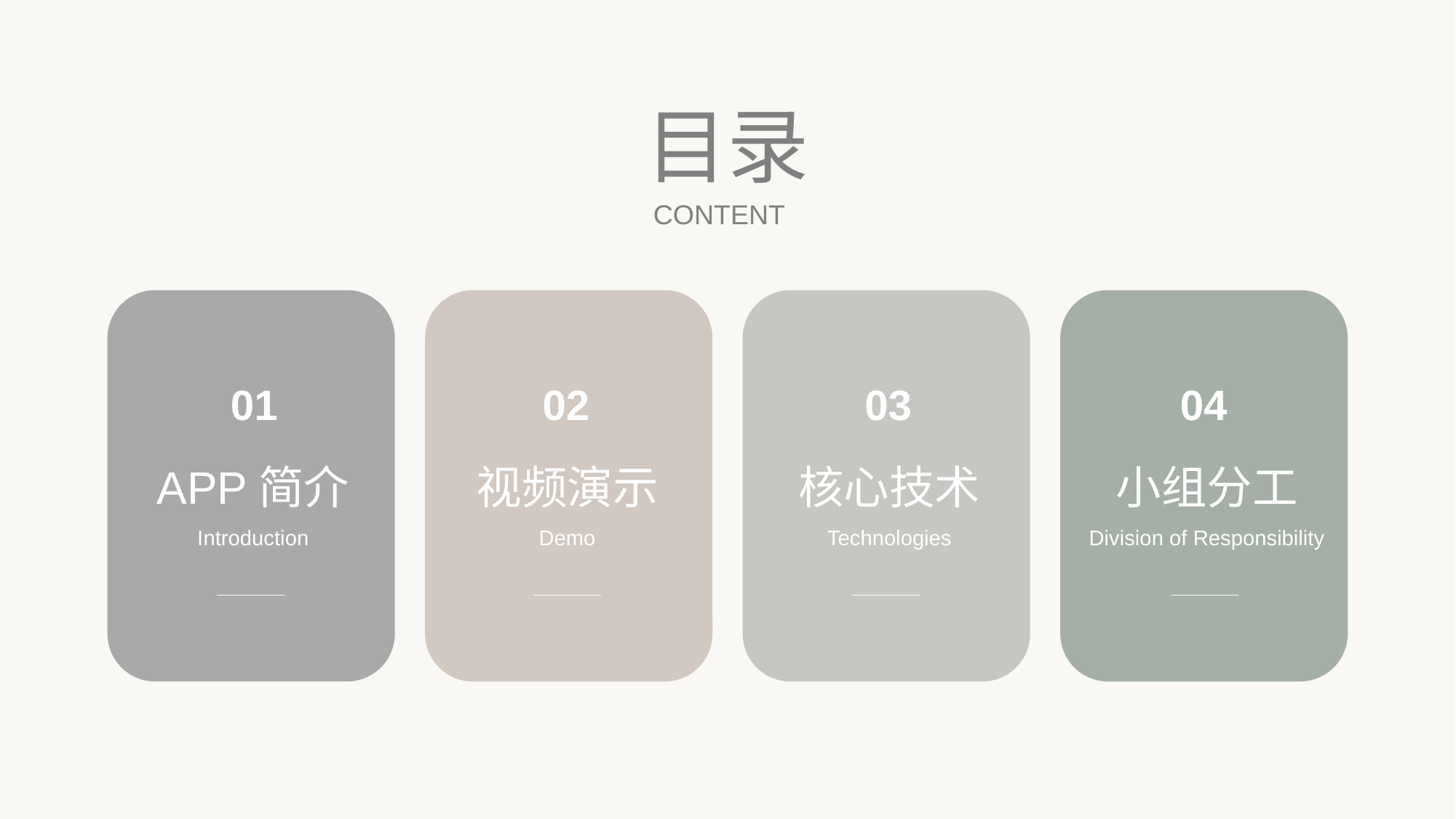

目录
CONTENT

01
02
03
04
APP简介
视频演示
核心技术
小组分工
Introduction
Demo
Technologies
Division of Responsibility